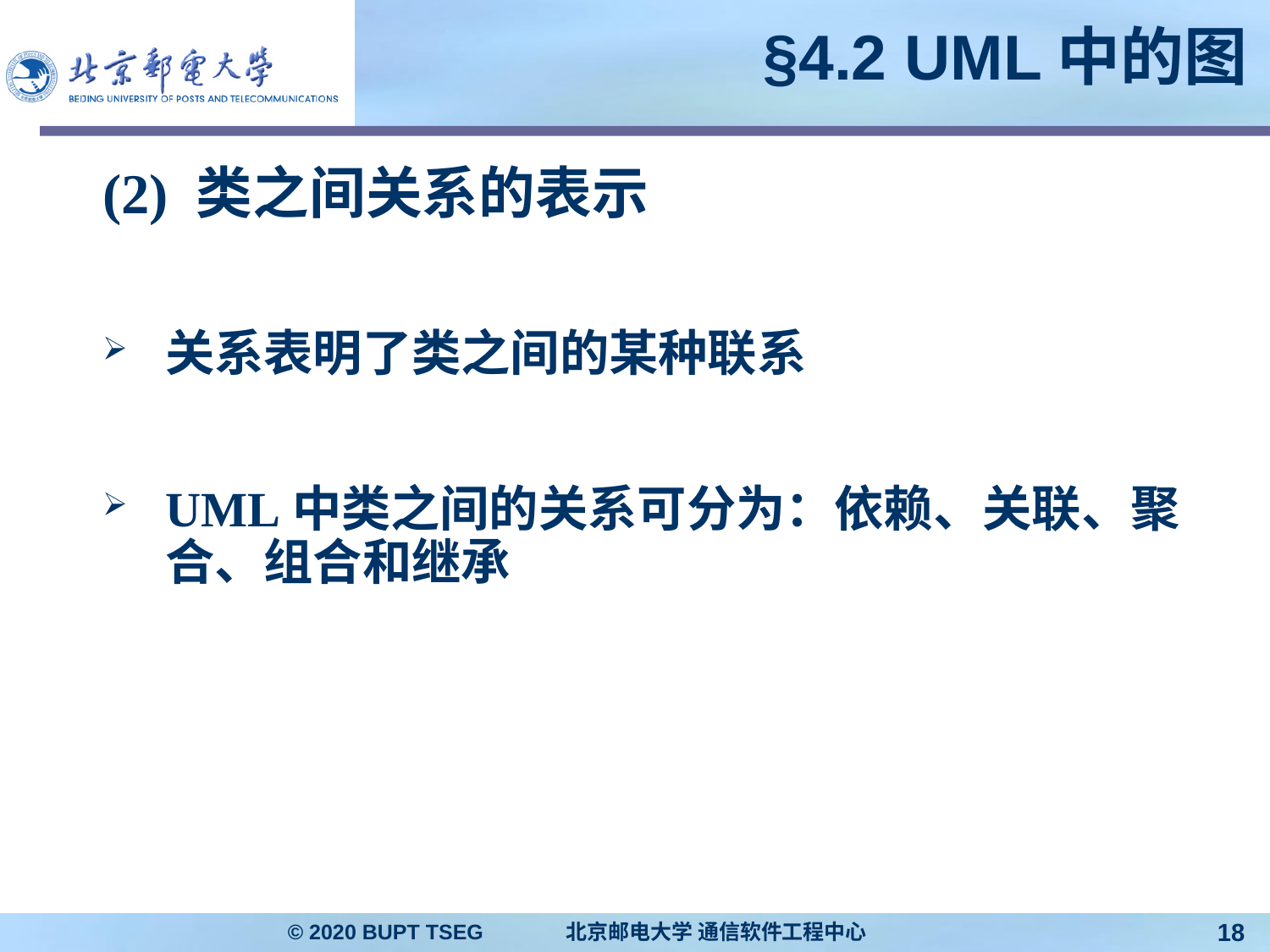

# §4.2 UML中的图
(2) 类之间关系的表示

关系表明了类之间的某种联系

UML中类之间的关系可分为：依赖、关联、聚合、组合和继承
© 2020 BUPT TSEG             北京邮电大学 通信软件工程中心